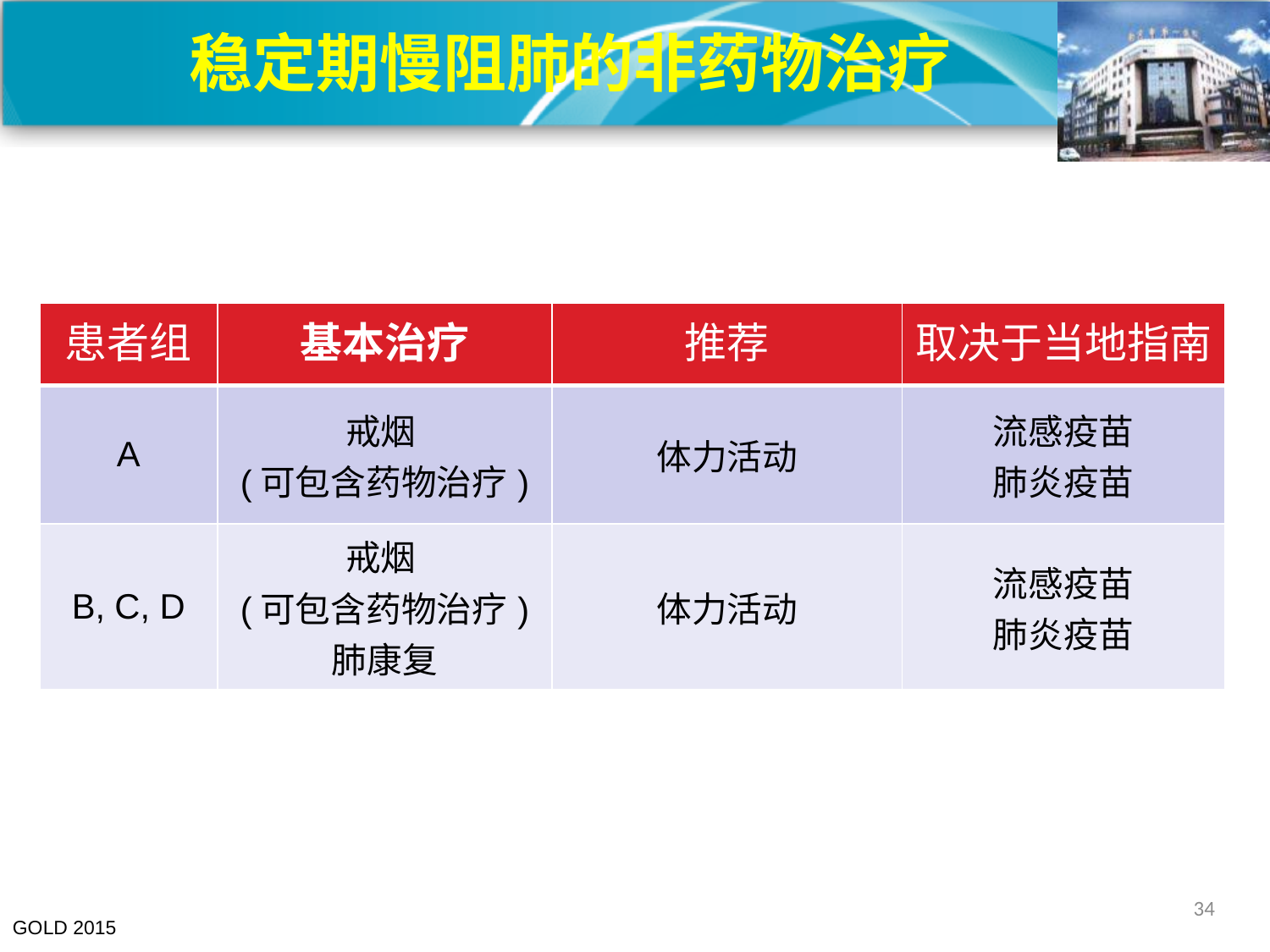

稳定期慢阻肺的非药物治疗
| 患者组 | 基本治疗 | 推荐 | 取决于当地指南 |
| --- | --- | --- | --- |
| A | 戒烟 (可包含药物治疗) | 体力活动 | 流感疫苗 肺炎疫苗 |
| B, C, D | 戒烟 (可包含药物治疗) 肺康复 | 体力活动 | 流感疫苗 肺炎疫苗 |
34
GOLD 2015